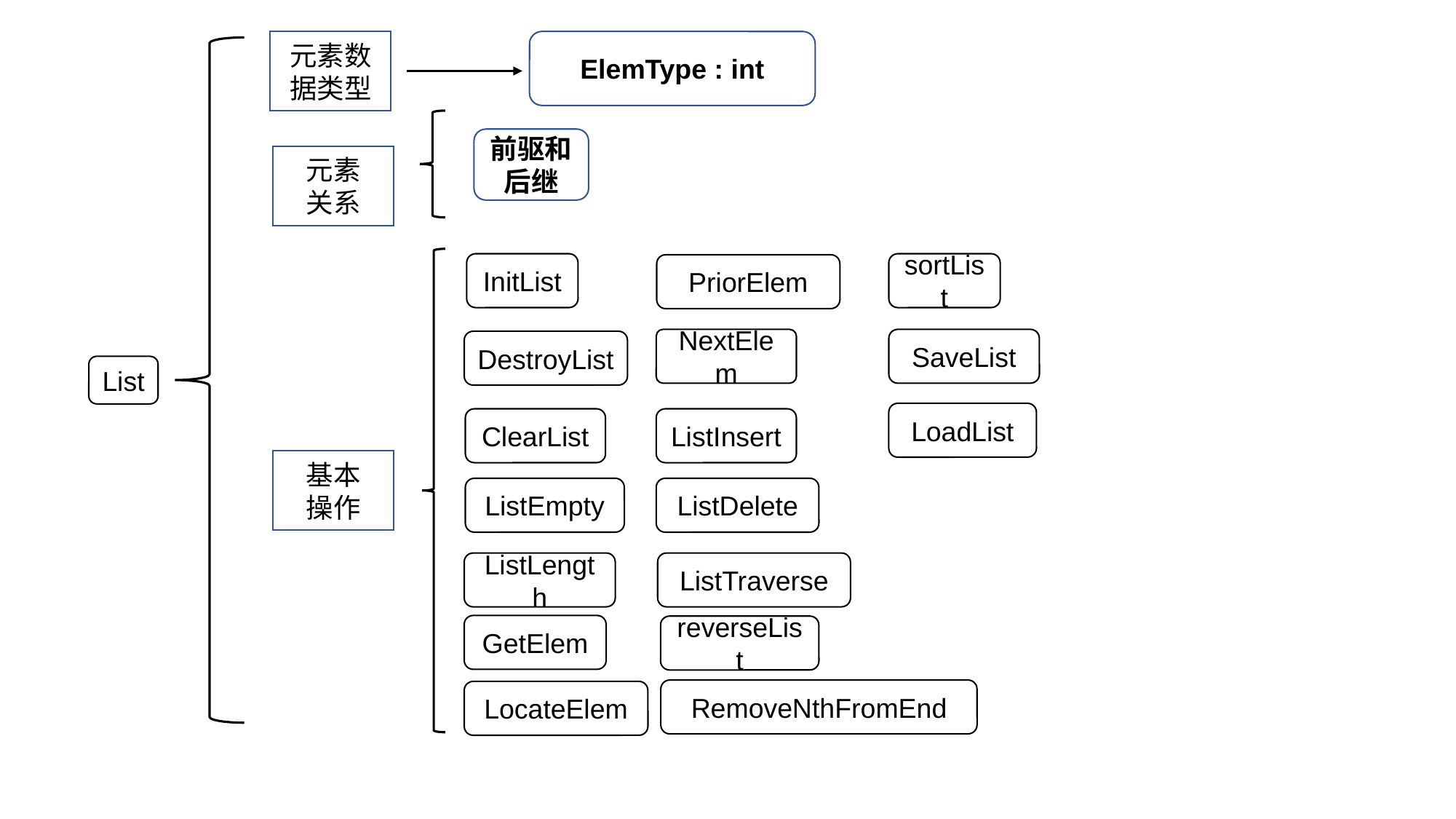

元素数据类型
ElemType : int

前驱和后继
元素
关系

sortList
InitList
PriorElem
NextElem
SaveList
DestroyList
List
LoadList
ListInsert
ClearList
基本
操作
ListEmpty
ListDelete
ListTraverse
ListLength
GetElem
reverseList
RemoveNthFromEnd
LocateElem